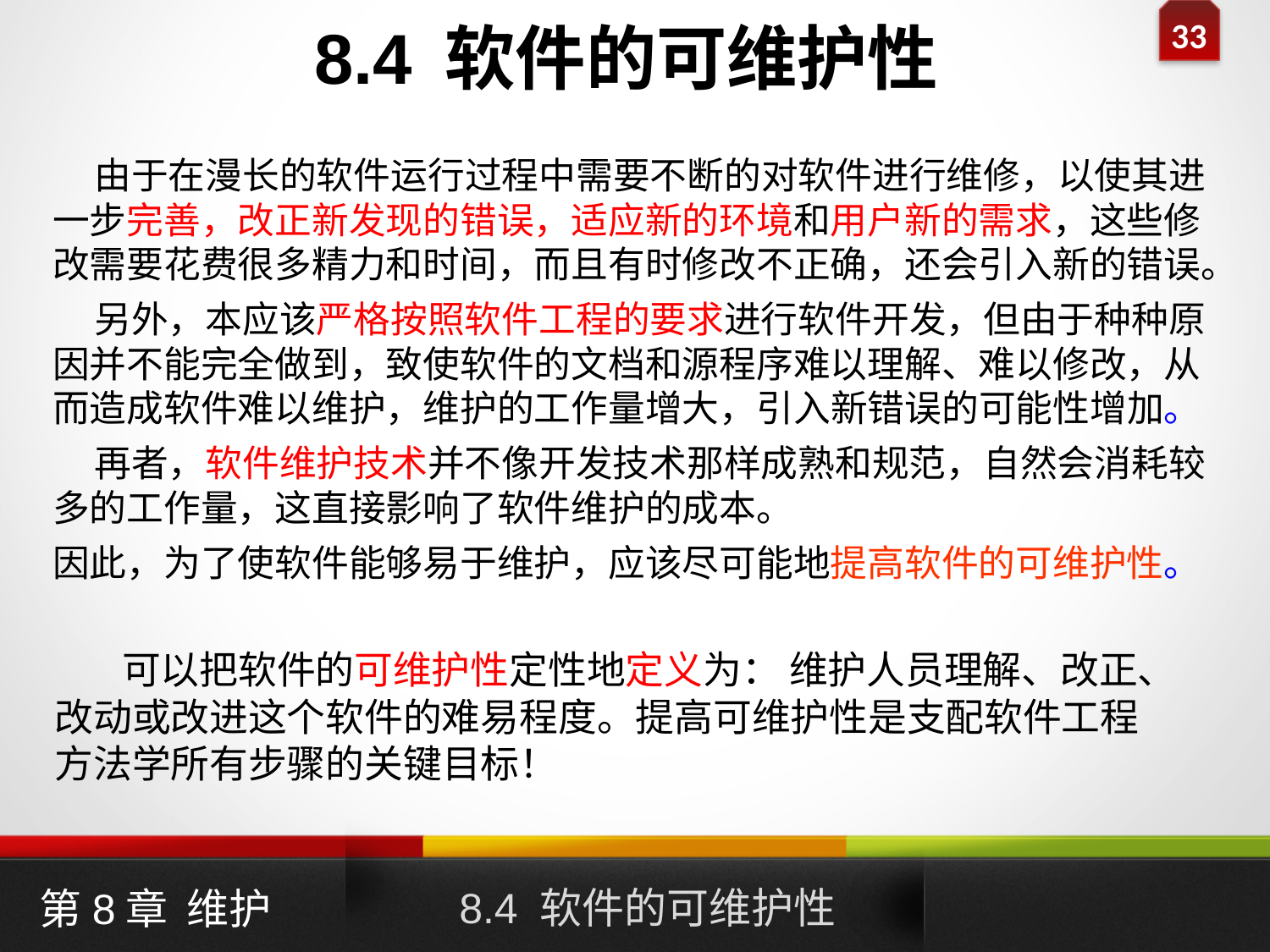

8.4 软件的可维护性
    由于在漫长的软件运行过程中需要不断的对软件进行维修，以使其进一步完善，改正新发现的错误，适应新的环境和用户新的需求，这些修改需要花费很多精力和时间，而且有时修改不正确，还会引入新的错误。
    另外，本应该严格按照软件工程的要求进行软件开发，但由于种种原因并不能完全做到，致使软件的文档和源程序难以理解、难以修改，从而造成软件难以维护，维护的工作量增大，引入新错误的可能性增加。
    再者，软件维护技术并不像开发技术那样成熟和规范，自然会消耗较多的工作量，这直接影响了软件维护的成本。
因此，为了使软件能够易于维护，应该尽可能地提高软件的可维护性。
      可以把软件的可维护性定性地定义为： 维护人员理解、改正、改动或改进这个软件的难易程度。提高可维护性是支配软件工程方法学所有步骤的关键目标！
8.4 软件的可维护性